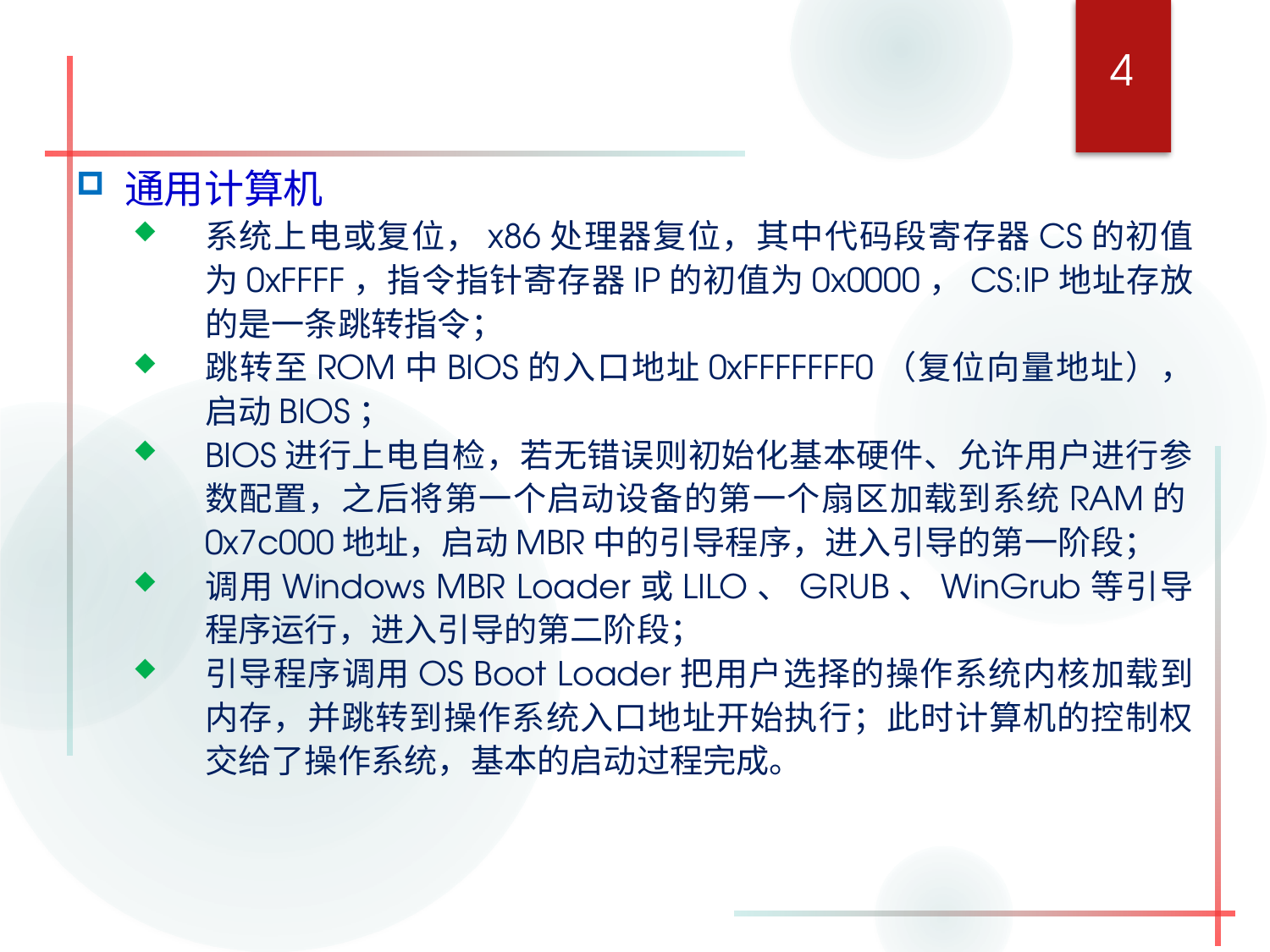

4
通用计算机
系统上电或复位，x86处理器复位，其中代码段寄存器CS的初值为0xFFFF，指令指针寄存器IP的初值为0x0000，CS:IP地址存放的是一条跳转指令；
跳转至ROM中BIOS的入口地址0xFFFFFFF0（复位向量地址），启动BIOS；
BIOS进行上电自检，若无错误则初始化基本硬件、允许用户进行参数配置，之后将第一个启动设备的第一个扇区加载到系统RAM的0x7c000地址，启动MBR中的引导程序，进入引导的第一阶段；
调用Windows MBR Loader或LILO、GRUB、WinGrub等引导程序运行，进入引导的第二阶段；
引导程序调用OS Boot Loader把用户选择的操作系统内核加载到内存，并跳转到操作系统入口地址开始执行；此时计算机的控制权交给了操作系统，基本的启动过程完成。